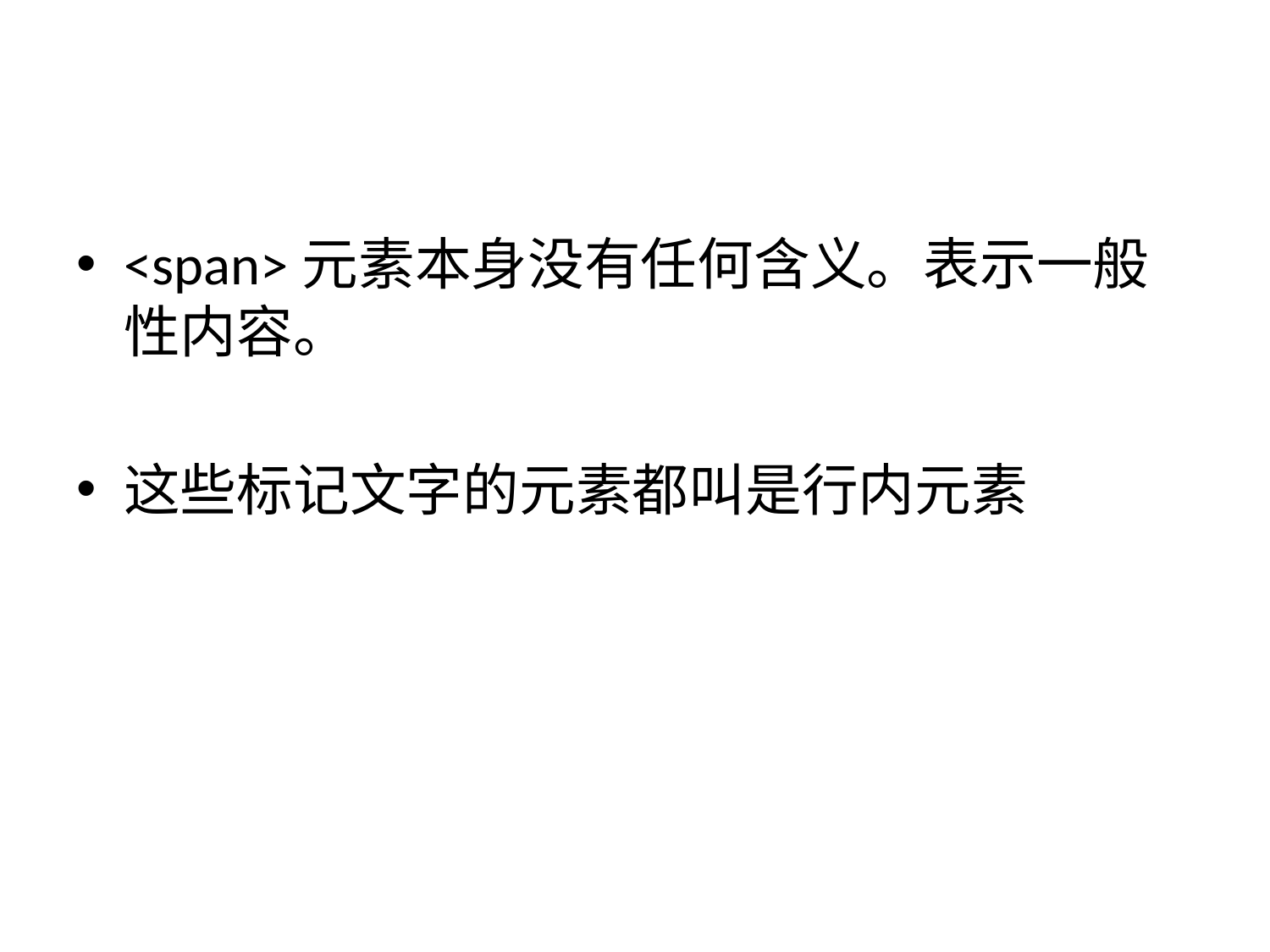

#
<span>元素本身没有任何含义。表示一般性内容。

这些标记文字的元素都叫是行内元素